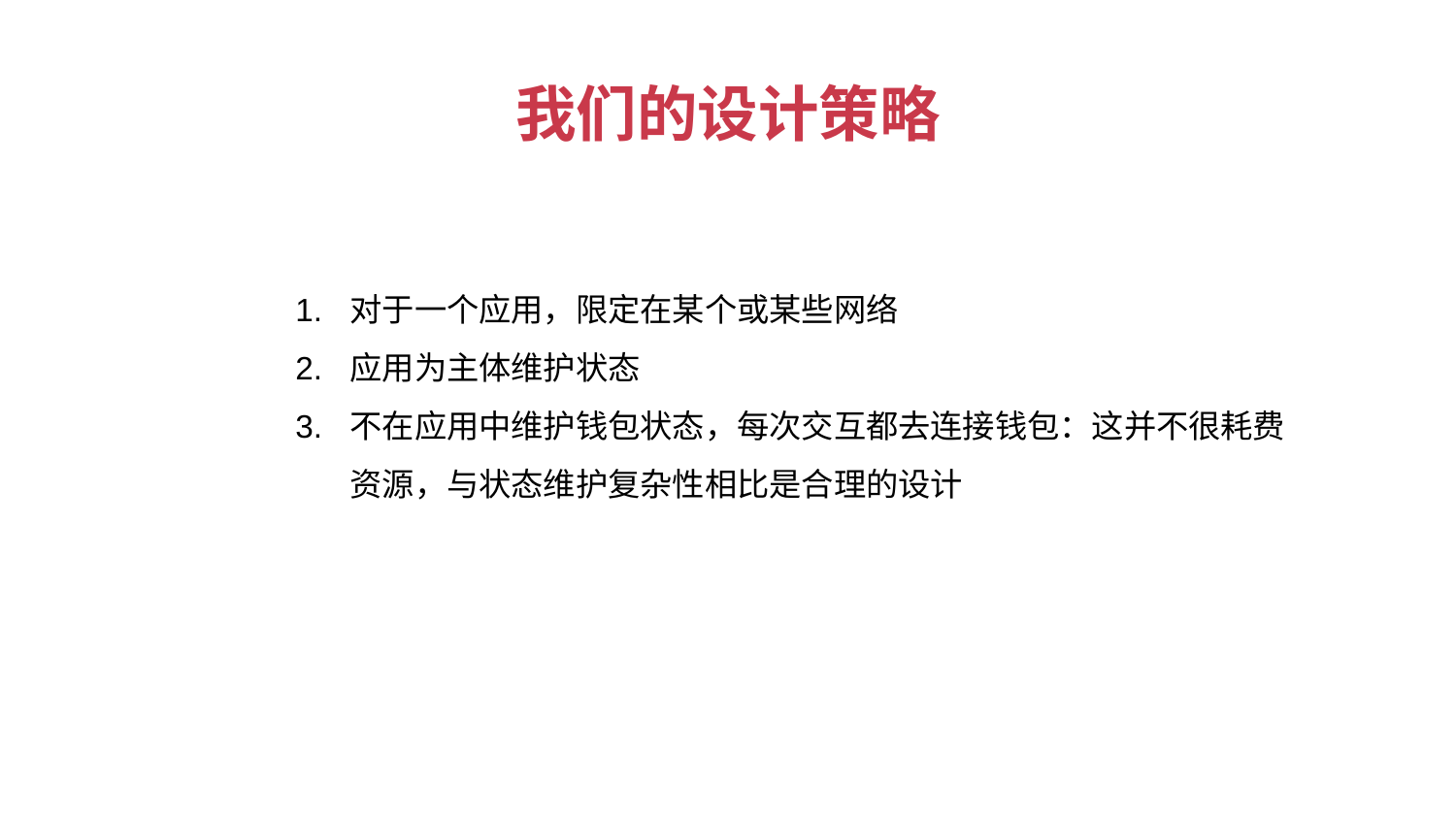

我们的设计策略
对于一个应用，限定在某个或某些网络
应用为主体维护状态
不在应用中维护钱包状态，每次交互都去连接钱包：这并不很耗费资源，与状态维护复杂性相比是合理的设计